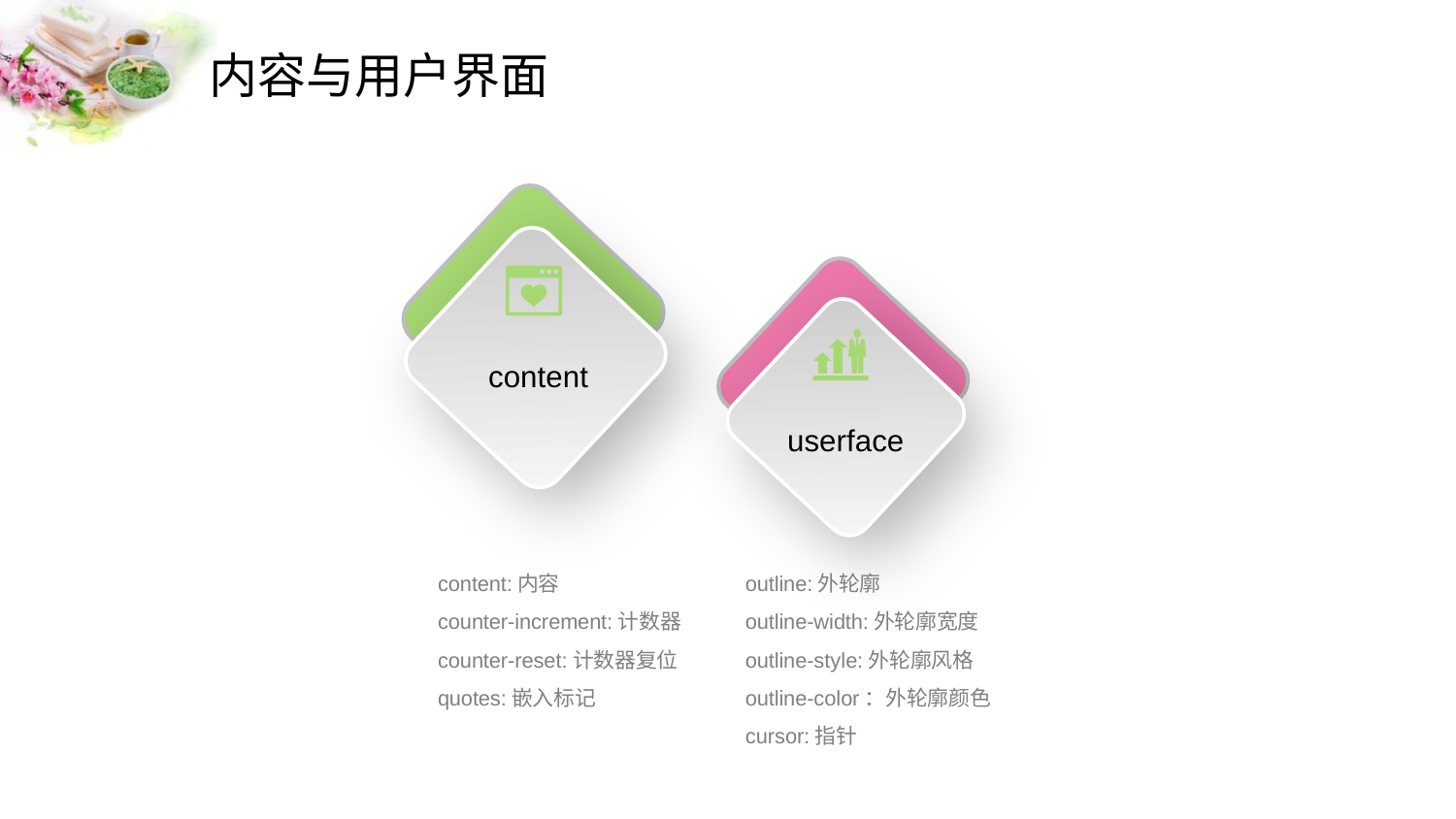

content

userface
content:内容
counter-increment:计数器
counter-reset:计数器复位
quotes:嵌入标记
outline:外轮廓
outline-width:外轮廓宽度
outline-style:外轮廓风格
outline-color：外轮廓颜色
cursor:指针